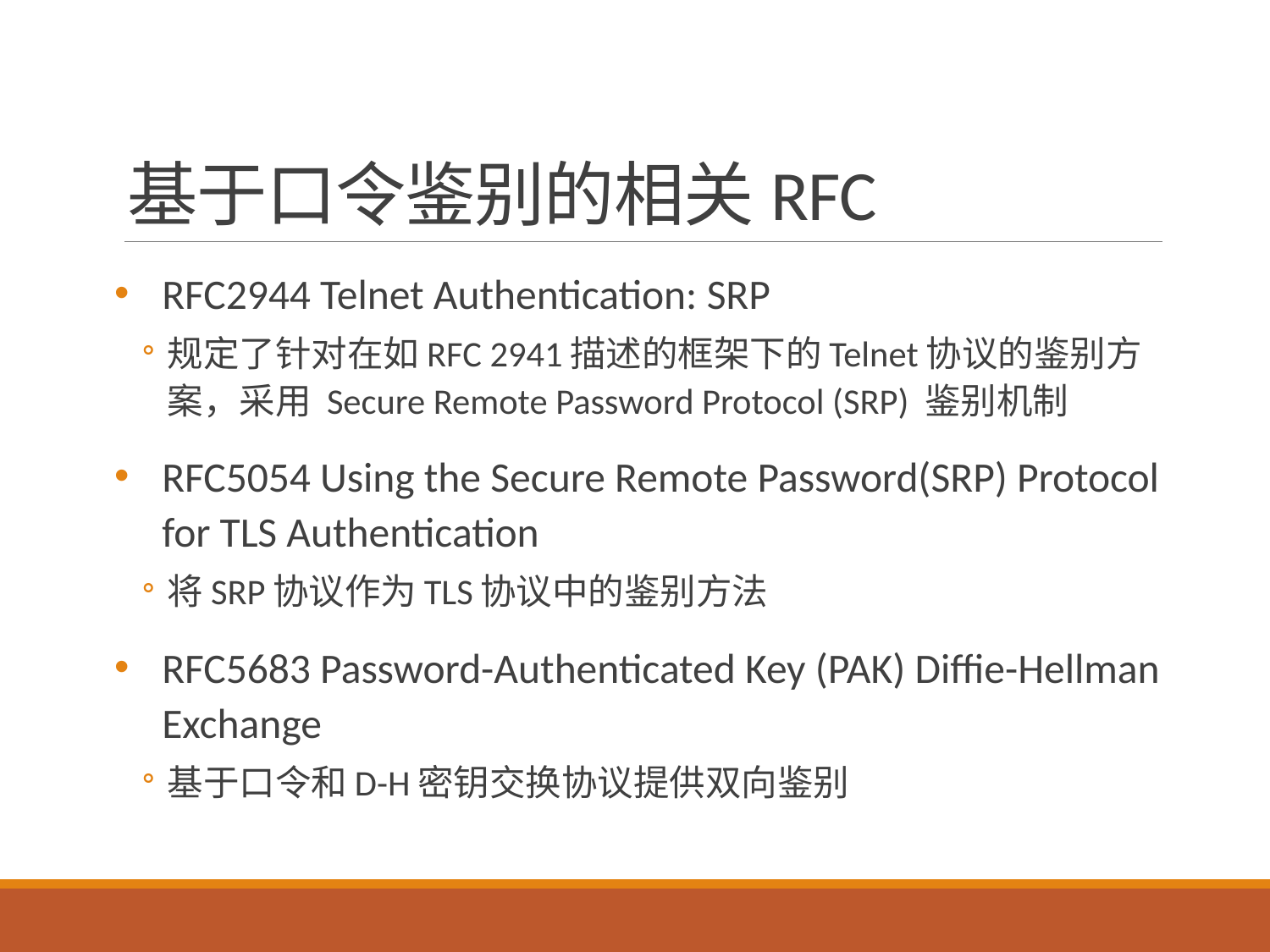

# 基于口令鉴别的相关RFC
RFC2944 Telnet Authentication: SRP
规定了针对在如RFC 2941描述的框架下的Telnet协议的鉴别方案，采用 Secure Remote Password Protocol (SRP) 鉴别机制
RFC5054 Using the Secure Remote Password(SRP) Protocol for TLS Authentication
将SRP协议作为TLS协议中的鉴别方法
RFC5683 Password-Authenticated Key (PAK) Diffie-Hellman Exchange
基于口令和D-H密钥交换协议提供双向鉴别

59